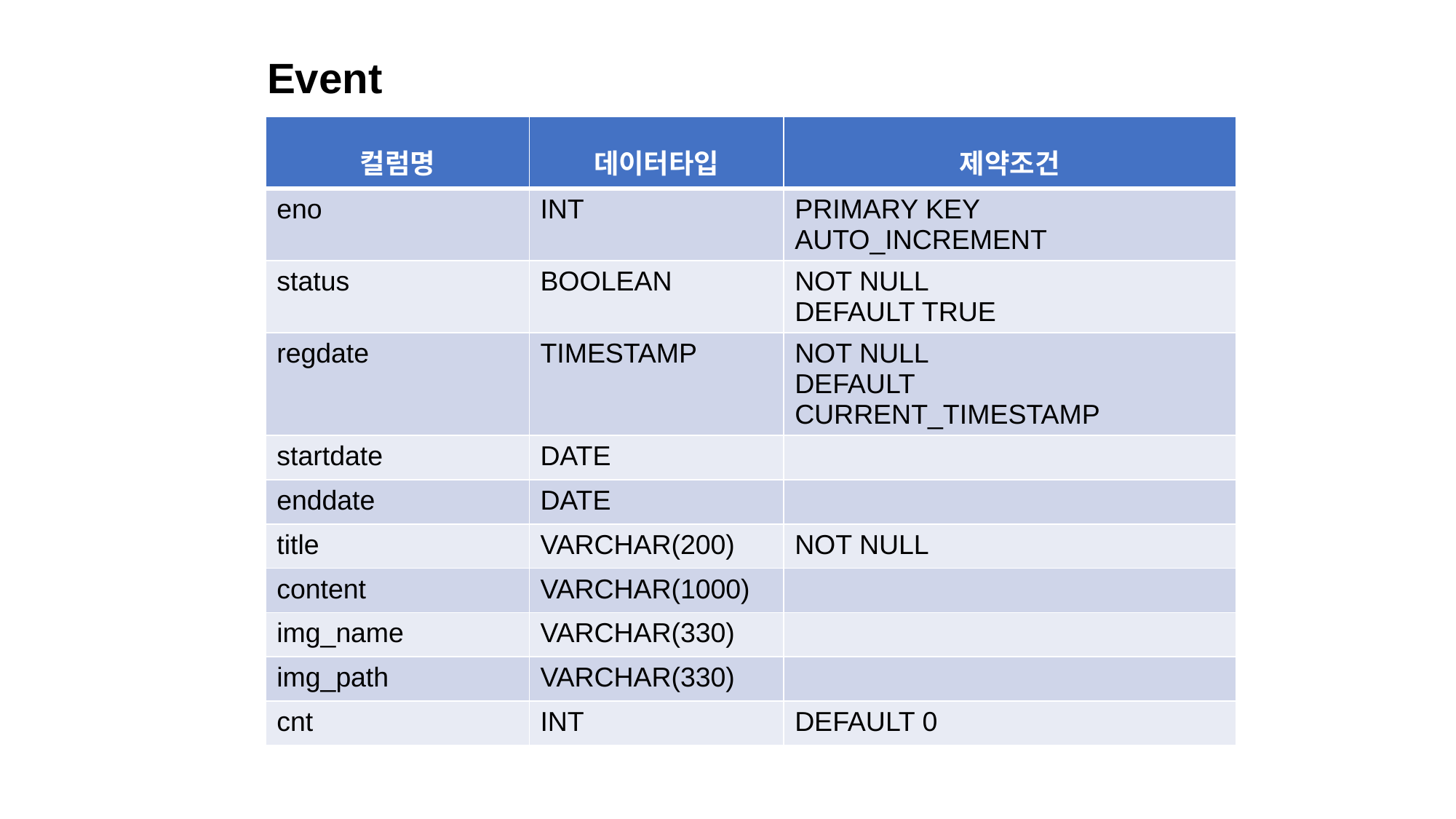

Event
| 컬럼명 | 데이터타입 | 제약조건 |
| --- | --- | --- |
| eno | INT | PRIMARY KEY AUTO\_INCREMENT |
| status | BOOLEAN | NOT NULL DEFAULT TRUE |
| regdate | TIMESTAMP | NOT NULL DEFAULT CURRENT\_TIMESTAMP |
| startdate | DATE |  |
| enddate | DATE |  |
| title | VARCHAR(200) | NOT NULL |
| content | VARCHAR(1000) |  |
| img\_name | VARCHAR(330) |  |
| img\_path | VARCHAR(330) |  |
| cnt | INT | DEFAULT 0 |